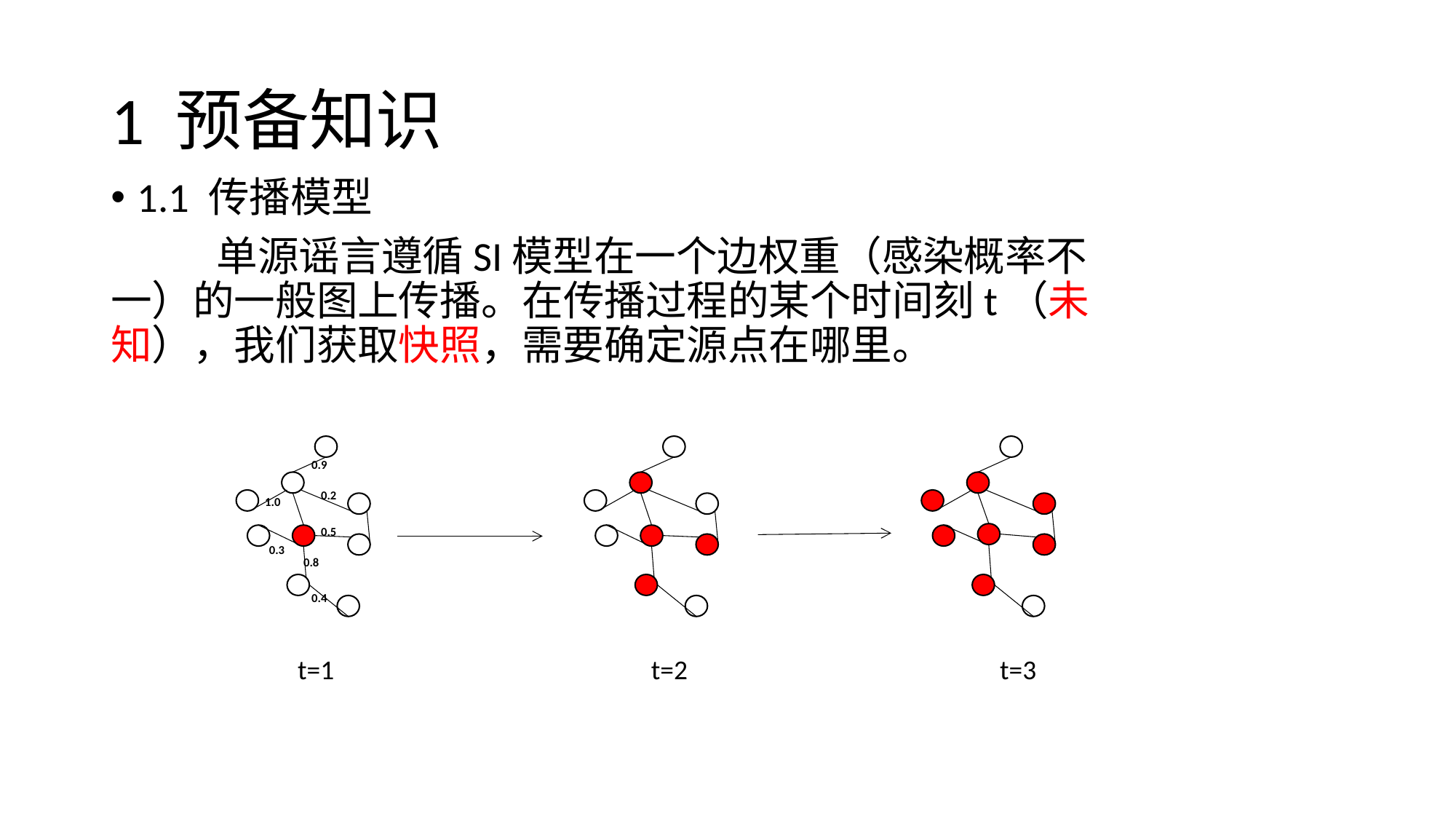

# 1 预备知识
1.1 传播模型
	单源谣言遵循SI模型在一个边权重（感染概率不一）的一般图上传播。在传播过程的某个时间刻t（未知），我们获取快照，需要确定源点在哪里。

0.9

0.2
1.0

0.5

0.3
0.8

0.4

t=1
t=2
t=3